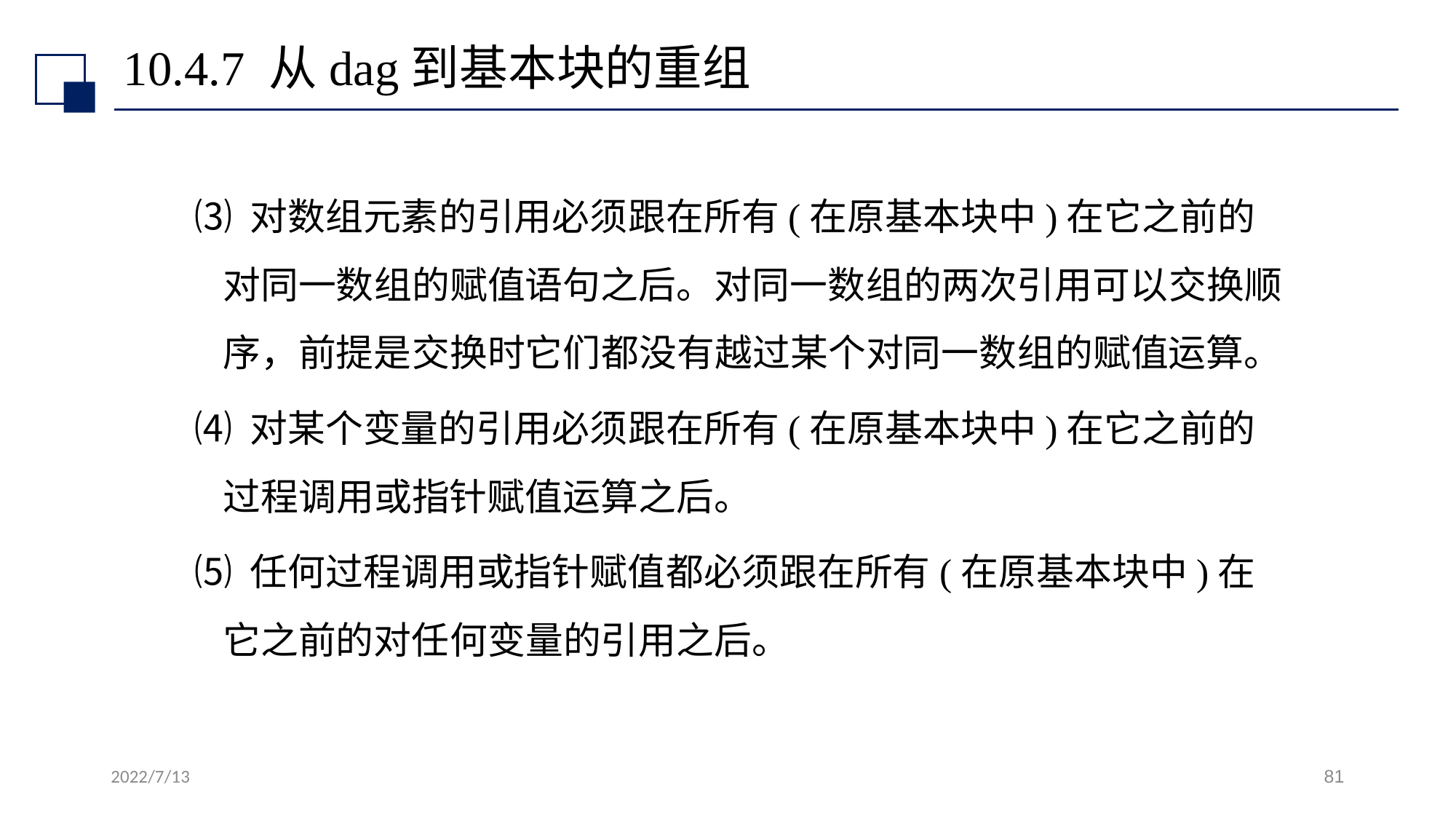

# 10.4.7 从dag到基本块的重组
⑶ 对数组元素的引用必须跟在所有(在原基本块中)在它之前的对同一数组的赋值语句之后。对同一数组的两次引用可以交换顺序，前提是交换时它们都没有越过某个对同一数组的赋值运算。
⑷ 对某个变量的引用必须跟在所有(在原基本块中)在它之前的过程调用或指针赋值运算之后。
⑸ 任何过程调用或指针赋值都必须跟在所有(在原基本块中)在它之前的对任何变量的引用之后。
2022/7/13
81